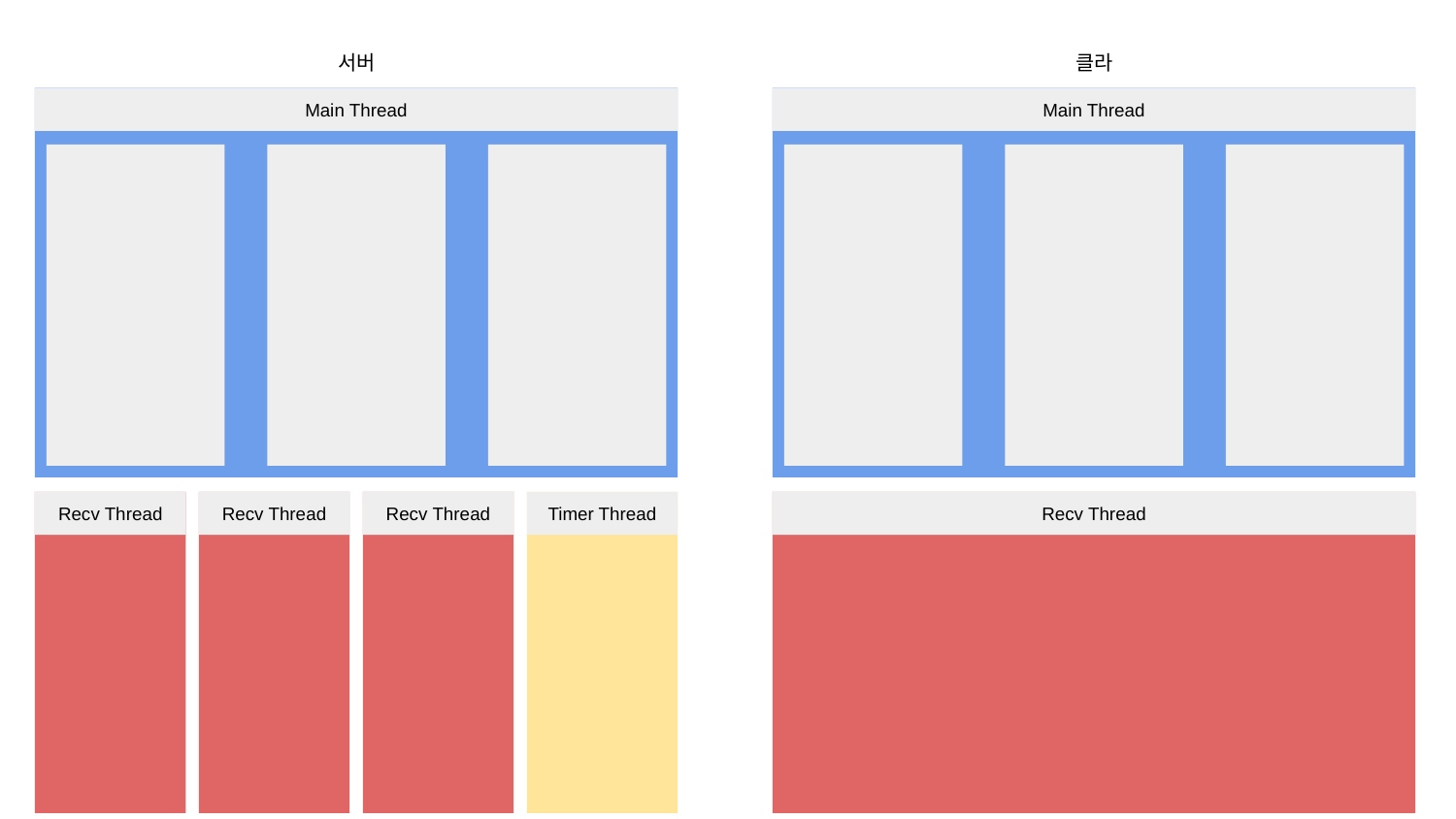

서버
클라

Main Thread

Main Thread

Recv Thread

Recv Thread

Recv Thread

Timer Thread

Recv Thread